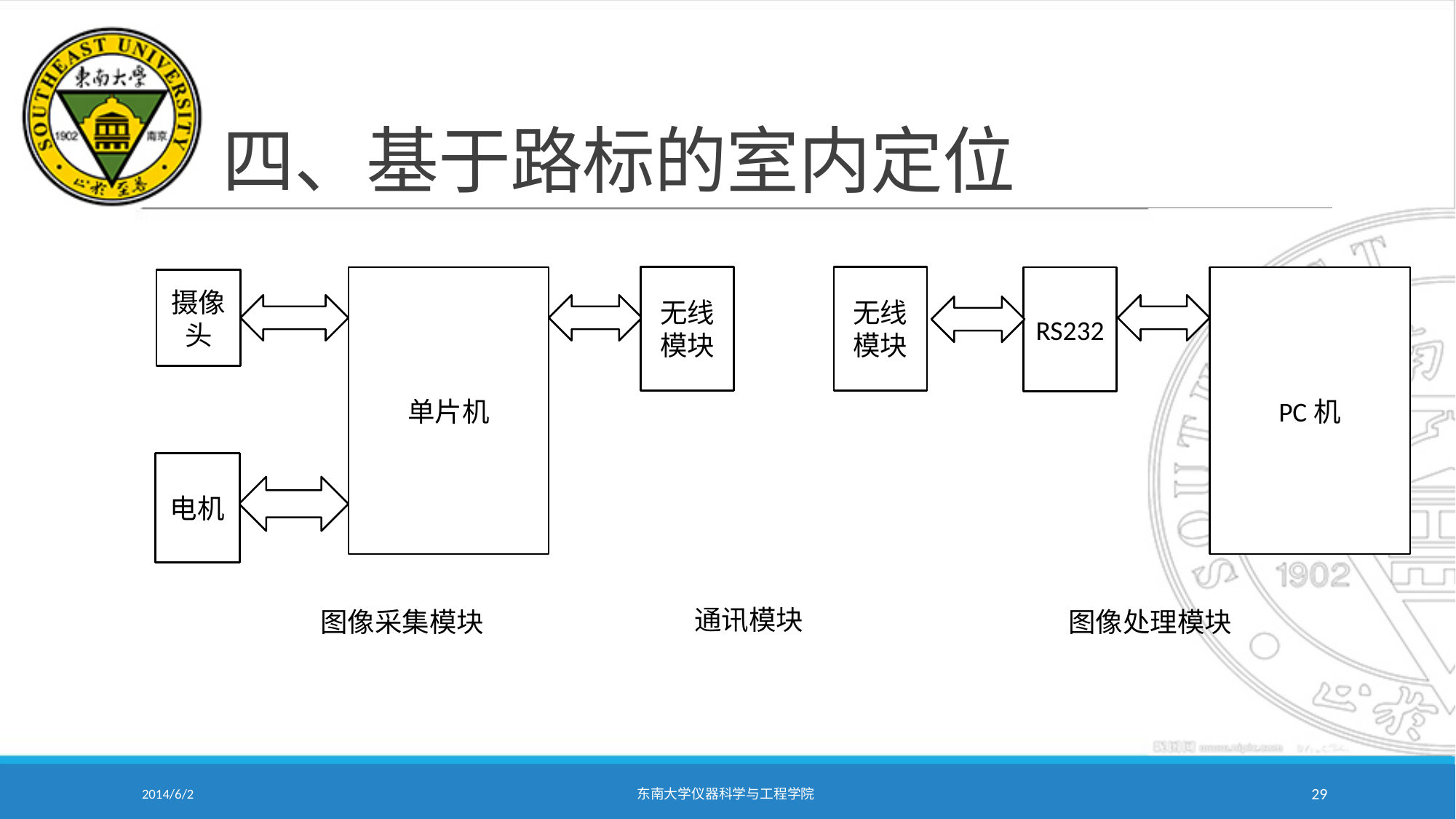

# 四、基于路标的室内定位
无线模块
无线模块
单片机
RS232
PC机
摄像头

电机

通讯模块
图像采集模块
图像处理模块
2014/6/2
东南大学仪器科学与工程学院
29